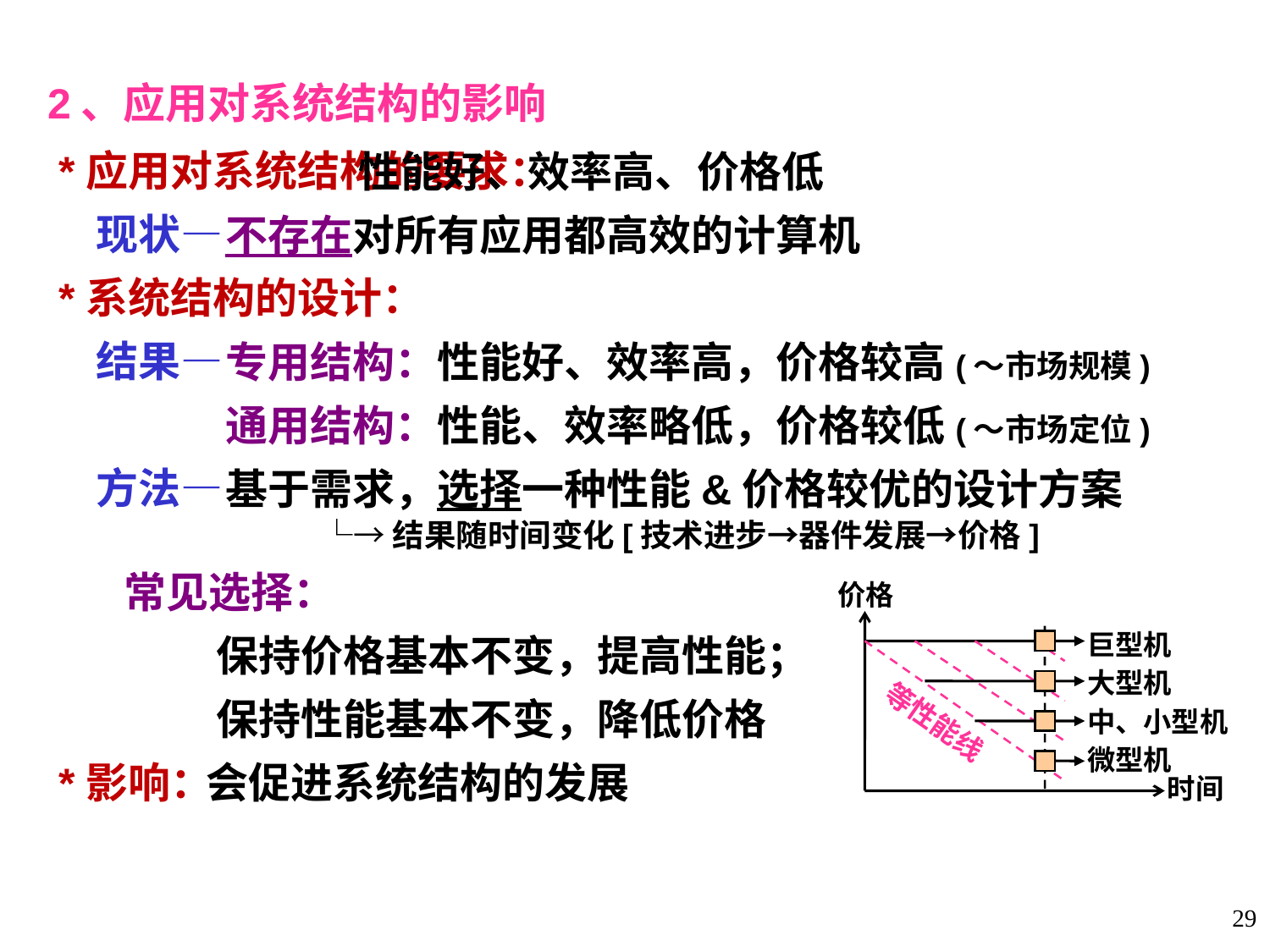

2、应用对系统结构的影响
 *应用对系统结构的要求：
    现状—
 *系统结构的设计：
    结果—

    方法—

       常见选择：

 *影响：
                  性能好、效率高、价格低
    不存在对所有应用都高效的计算机

    专用结构：性能好、效率高，价格较高(～市场规模)
    通用结构：性能、效率略低，价格较低(～市场定位)
    基于需求，选择一种性能&价格较优的设计方案
                    └→结果随时间变化[技术进步→器件发展→价格]

   保持价格基本不变，提高性能；
   保持性能基本不变，降低价格
  会促进系统结构的发展
价格

巨型机
大型机
中、小型机
微型机

等性能线

时间

29